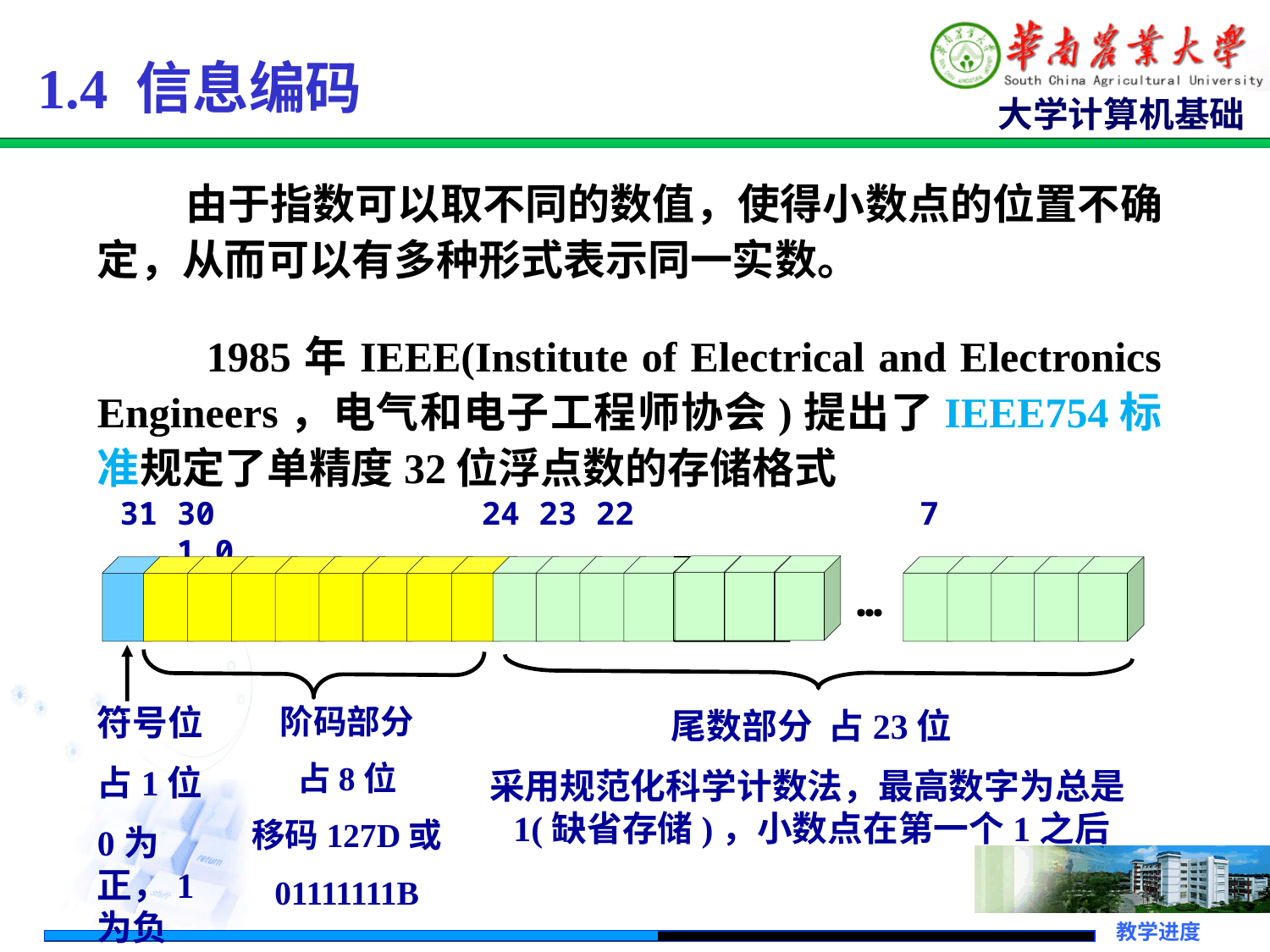

1.4 信息编码
        由于指数可以取不同的数值，使得小数点的位置不确定，从而可以有多种形式表示同一实数。

        1985年IEEE(Institute of Electrical and Electronics Engineers，电气和电子工程师协会)提出了IEEE754标准规定了单精度32位浮点数的存储格式

31 30              24 23 22               7                1 0

…

符号位
占1位
0为正，1为负
阶码部分
占8位
移码127D或
01111111B
尾数部分  占23位
采用规范化科学计数法，最高数字为总是1(缺省存储)，小数点在第一个1之后